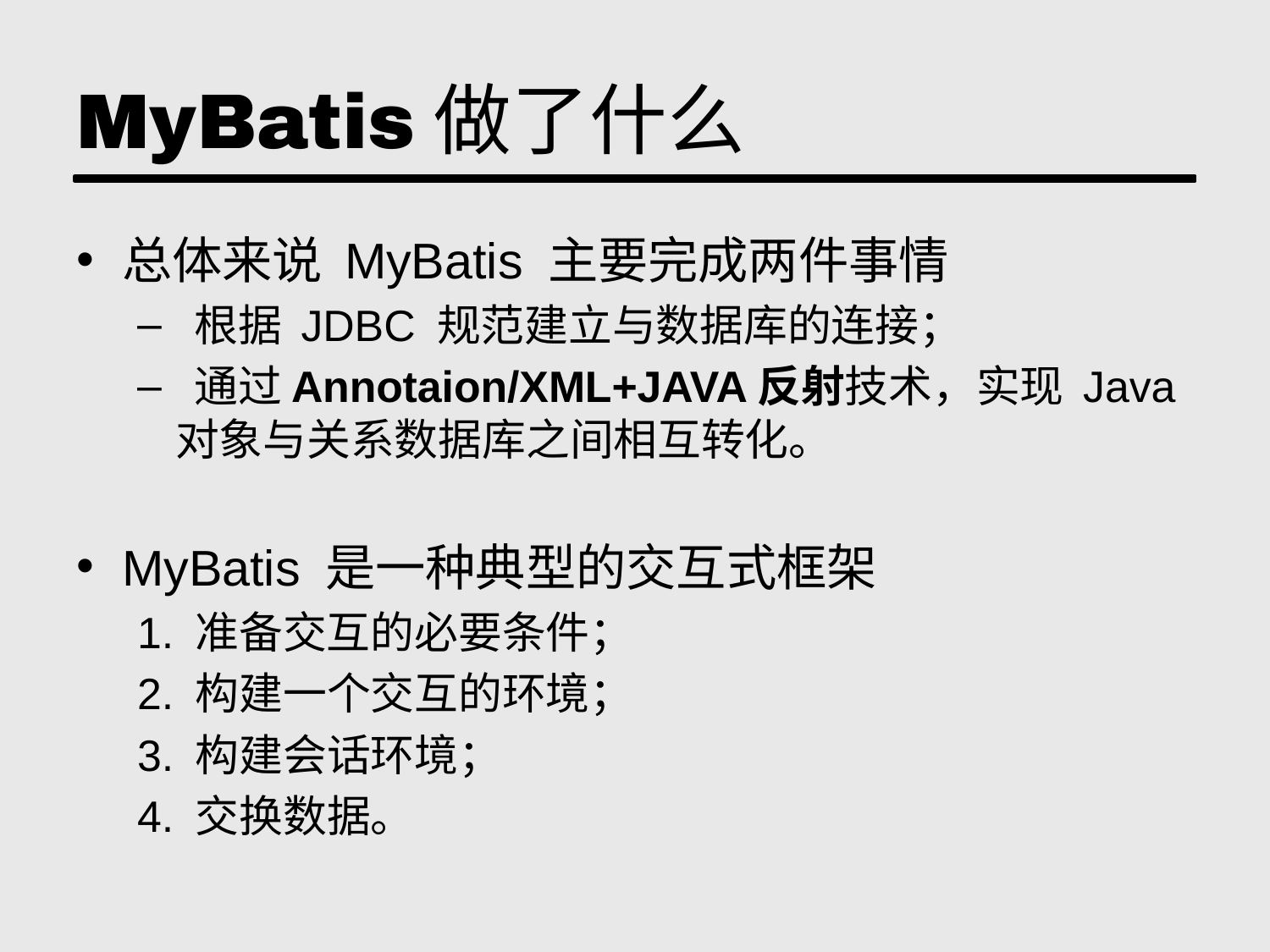

# MyBatis做了什么
总体来说 MyBatis 主要完成两件事情
 根据 JDBC 规范建立与数据库的连接；
 通过Annotaion/XML+JAVA反射技术，实现 Java 对象与关系数据库之间相互转化。

MyBatis 是一种典型的交互式框架
1. 准备交互的必要条件；
2. 构建一个交互的环境；
3. 构建会话环境；
4. 交换数据。